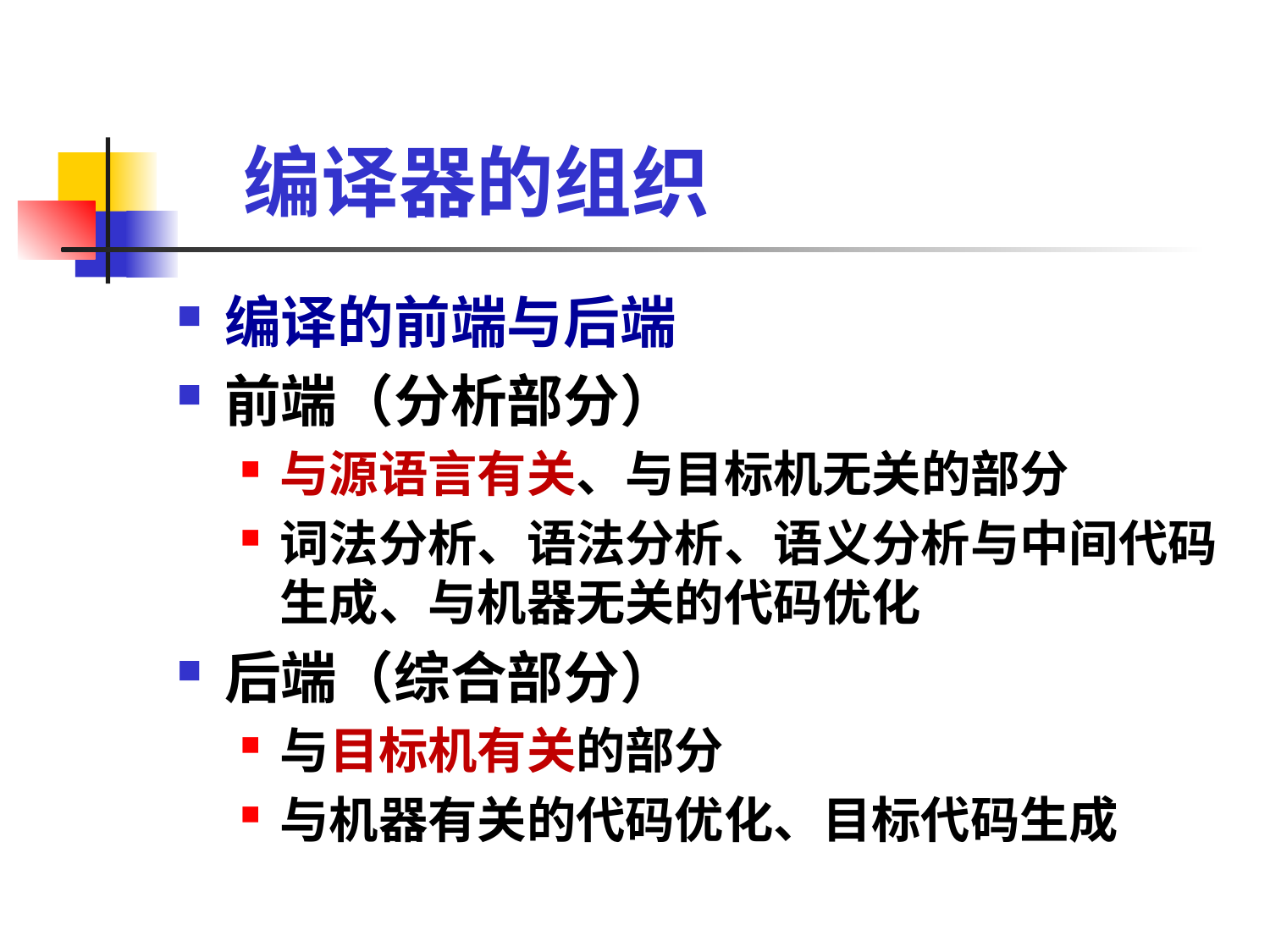

# 编译器的组织
编译的前端与后端
前端（分析部分）
与源语言有关、与目标机无关的部分
词法分析、语法分析、语义分析与中间代码生成、与机器无关的代码优化
后端（综合部分）
与目标机有关的部分
与机器有关的代码优化、目标代码生成